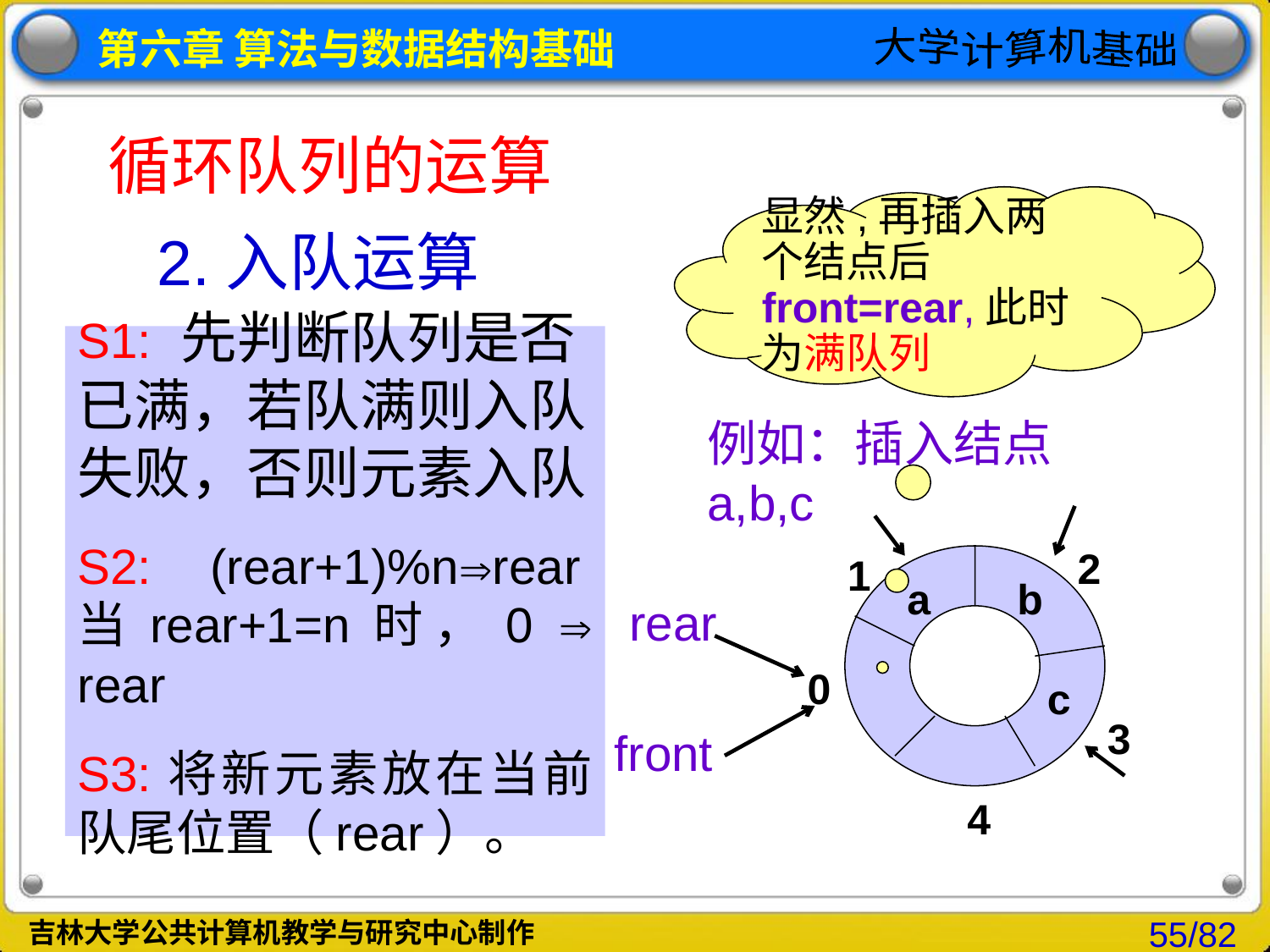

# 循环队列的运算
显然,再插入两个结点后front=rear,此时为满队列
2.入队运算

S1: 先判断队列是否已满，若队满则入队失败，否则元素入队
S2: (rear+1)%n⇒rear当rear+1=n时，0 ⇒ rear
S3:将新元素放在当前队尾位置（rear）。
例如：插入结点a,b,c

2
1

a
b
 rear

0
c

3
   front

4
55/82